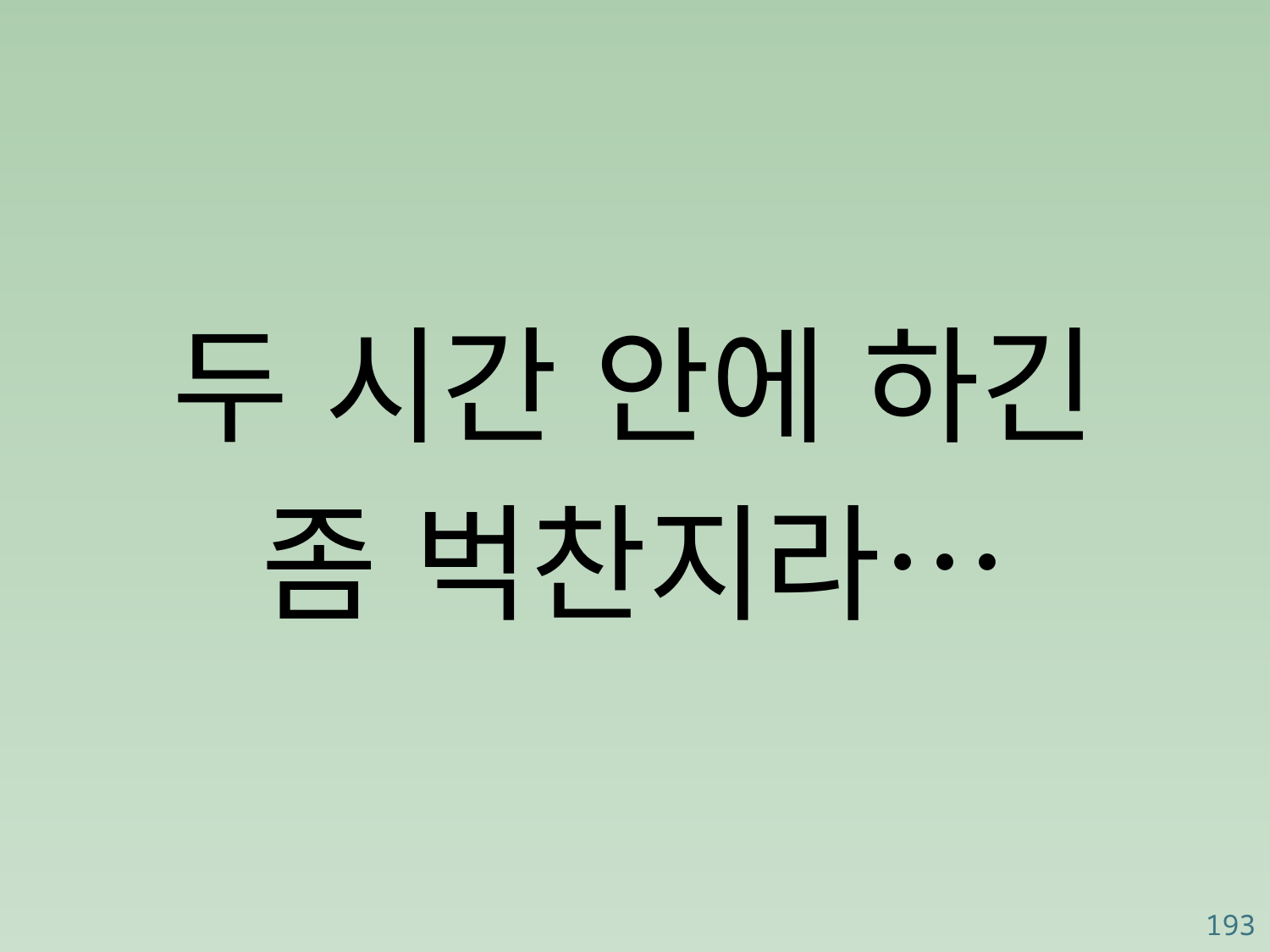

두 시간 안에 하긴
좀 벅찬지라…
193